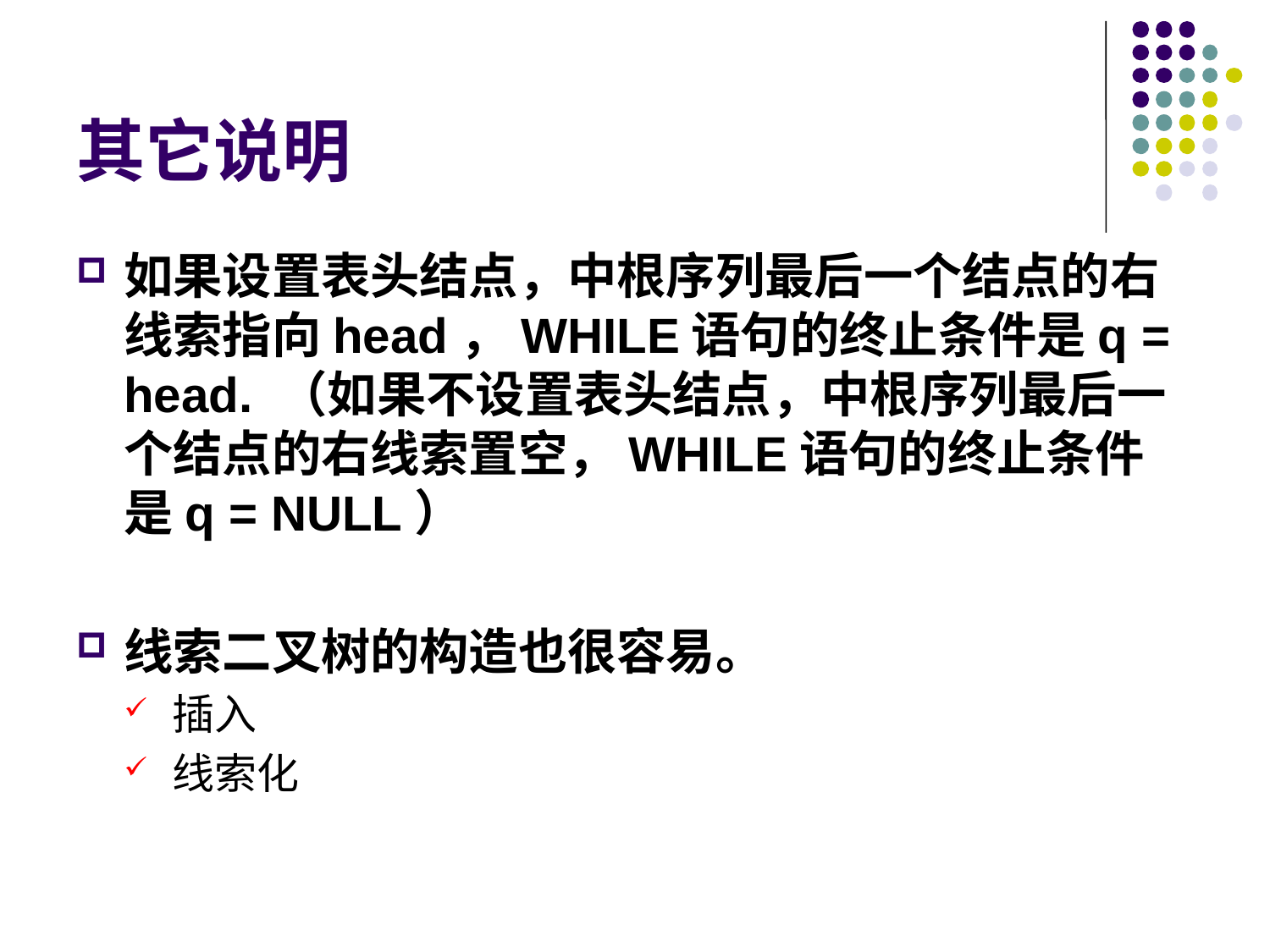

# 其它说明
如果设置表头结点，中根序列最后一个结点的右线索指向head，WHILE语句的终止条件是q = head. （如果不设置表头结点，中根序列最后一个结点的右线索置空，WHILE语句的终止条件是q = NULL）

线索二叉树的构造也很容易。
插入
线索化